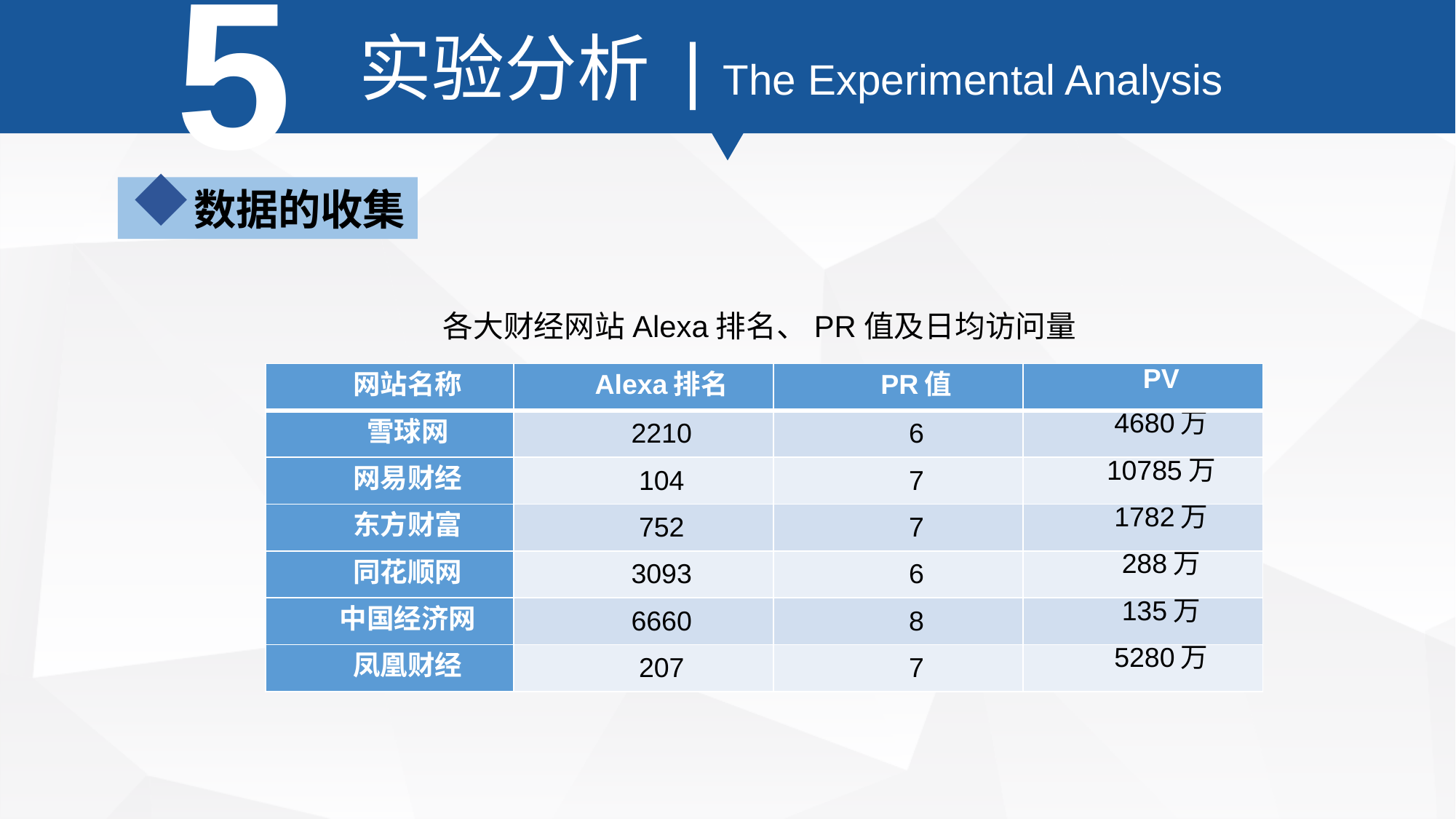

5

实验分析 | The Experimental Analysis
数据的收集
各大财经网站Alexa排名、PR值及日均访问量
| 网站名称 | Alexa排名 | PR值 | PV |
| --- | --- | --- | --- |
| 雪球网 | 2210 | 6 | 4680万 |
| 网易财经 | 104 | 7 | 10785万 |
| 东方财富 | 752 | 7 | 1782万 |
| 同花顺网 | 3093 | 6 | 288万 |
| 中国经济网 | 6660 | 8 | 135万 |
| 凤凰财经 | 207 | 7 | 5280万 |